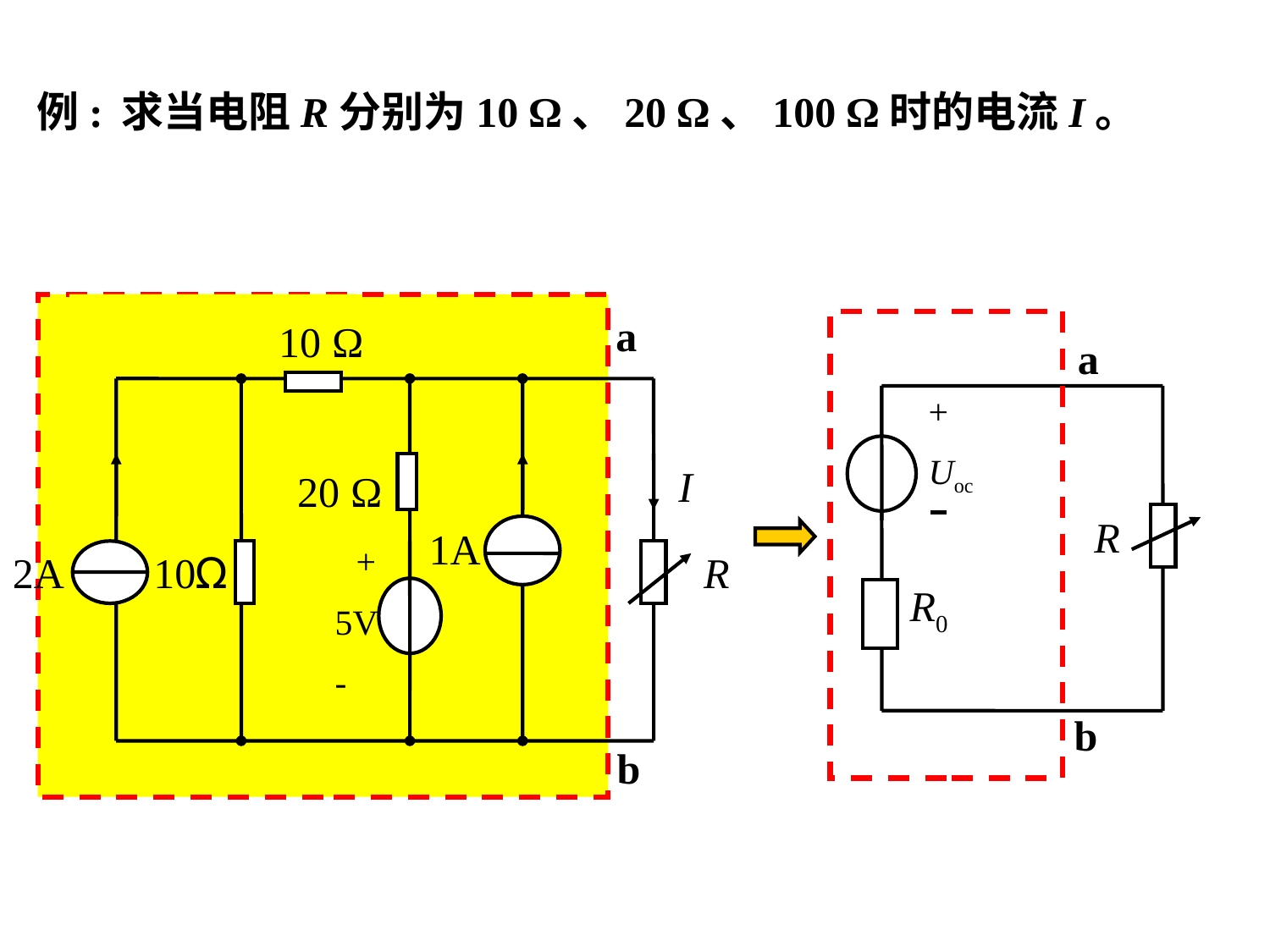

例:
求当电阻R分别为10 Ω、20 Ω、100 Ω时的电流I。

a

10 Ω

I
20 Ω
1A

  +
5V
-
2A
10Ω
R

+
Uoc

R

R0

a

b

b